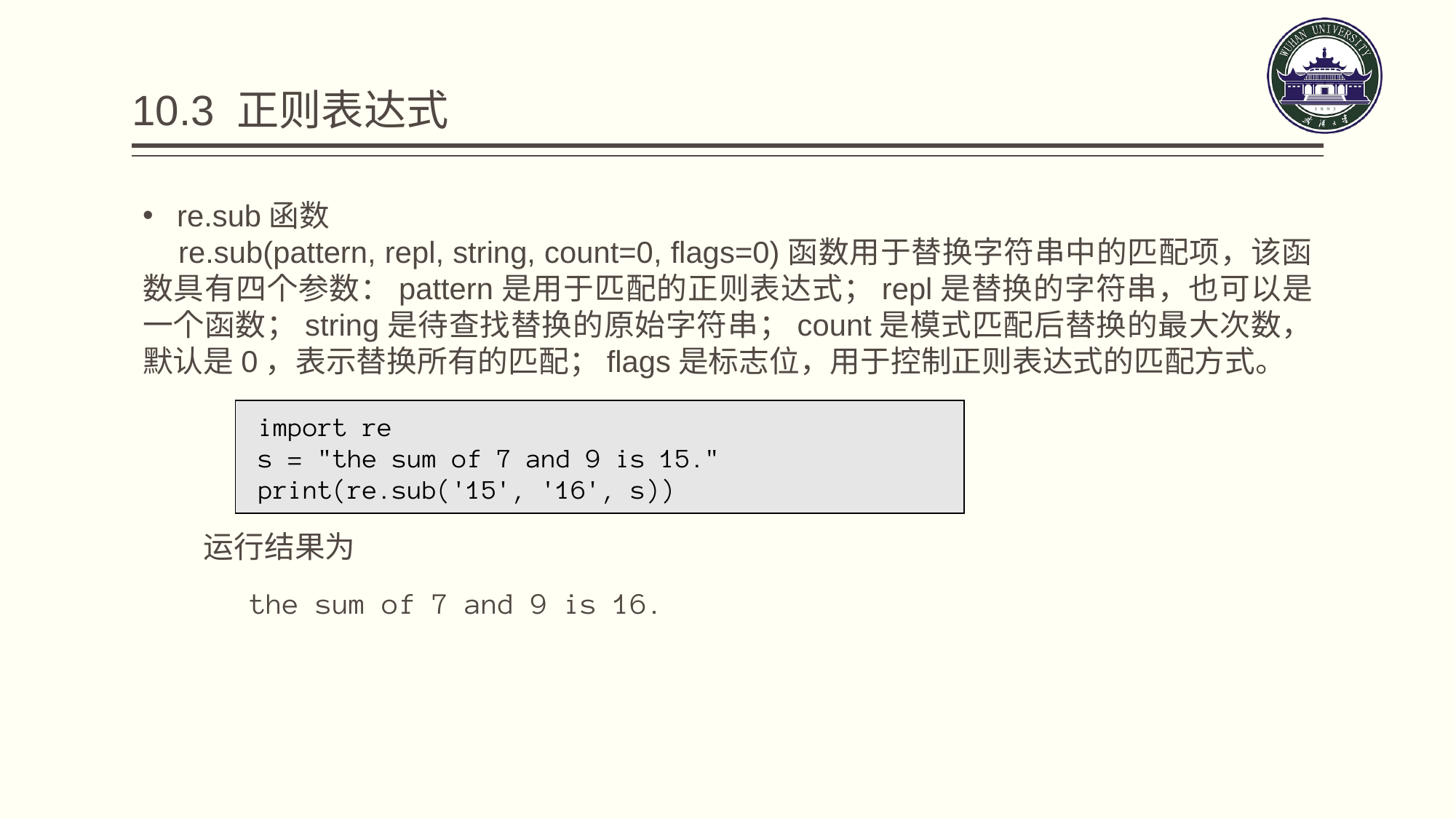

# 10.3 正则表达式
re.sub函数
    re.sub(pattern, repl, string, count=0, flags=0)函数用于替换字符串中的匹配项，该函数具有四个参数：pattern是用于匹配的正则表达式；repl是替换的字符串，也可以是一个函数；string是待查找替换的原始字符串；count是模式匹配后替换的最大次数，默认是0，表示替换所有的匹配；flags是标志位，用于控制正则表达式的匹配方式。

| import re s = "the sum of 7 and 9 is 15." print(re.sub('15', '16', s)) |
| --- |
运行结果为
the sum of 7 and 9 is 16.